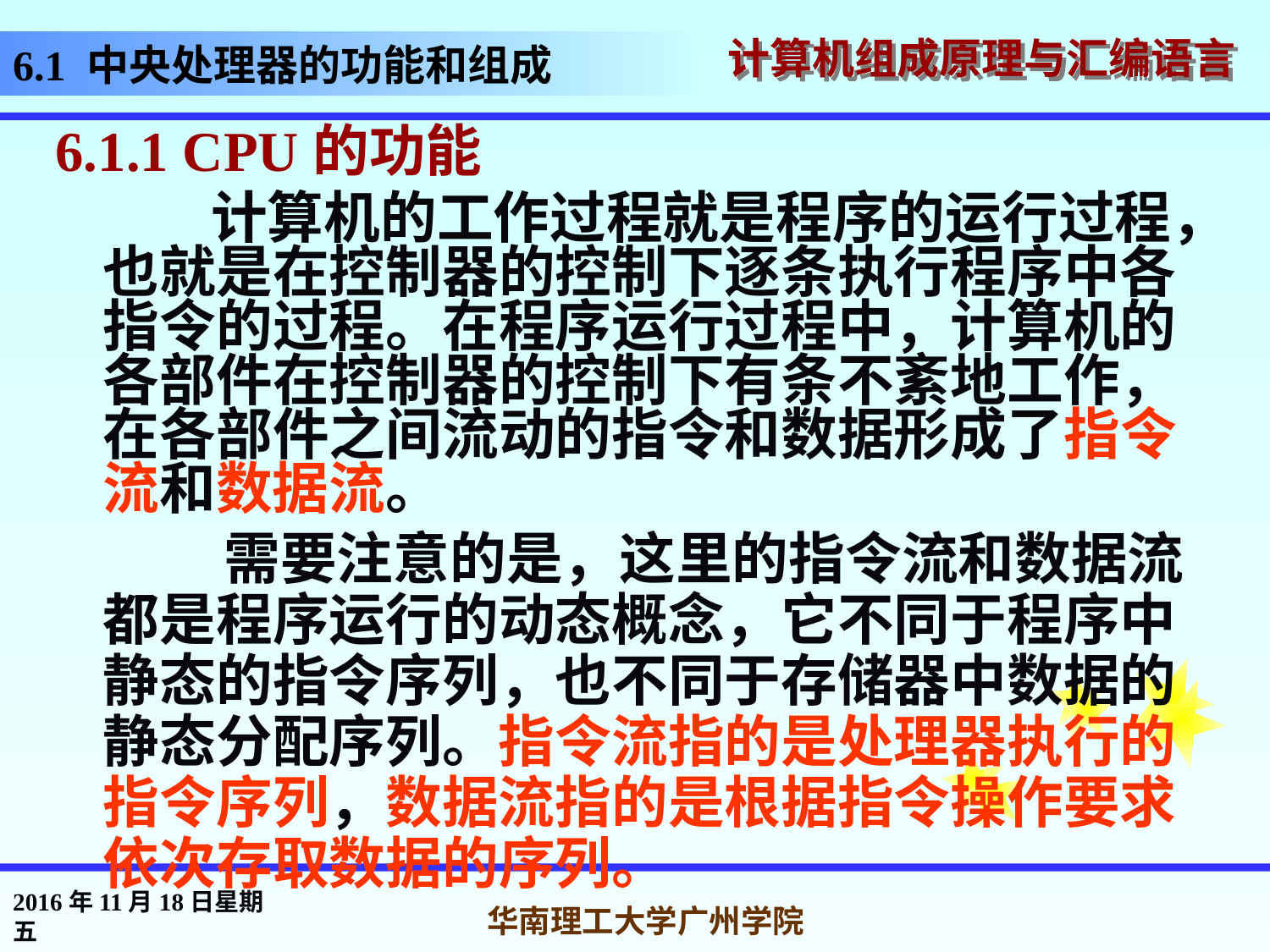

# 6.1 中央处理器的功能和组成
6.1.1 CPU的功能
           计算机的工作过程就是程序的运行过程，也就是在控制器的控制下逐条执行程序中各指令的过程。在程序运行过程中，计算机的各部件在控制器的控制下有条不紊地工作，在各部件之间流动的指令和数据形成了指令流和数据流。
            需要注意的是，这里的指令流和数据流都是程序运行的动态概念，它不同于程序中静态的指令序列，也不同于存储器中数据的静态分配序列。指令流指的是处理器执行的指令序列，数据流指的是根据指令操作要求依次存取数据的序列。
2016年11月18日星期五
华南理工大学广州学院